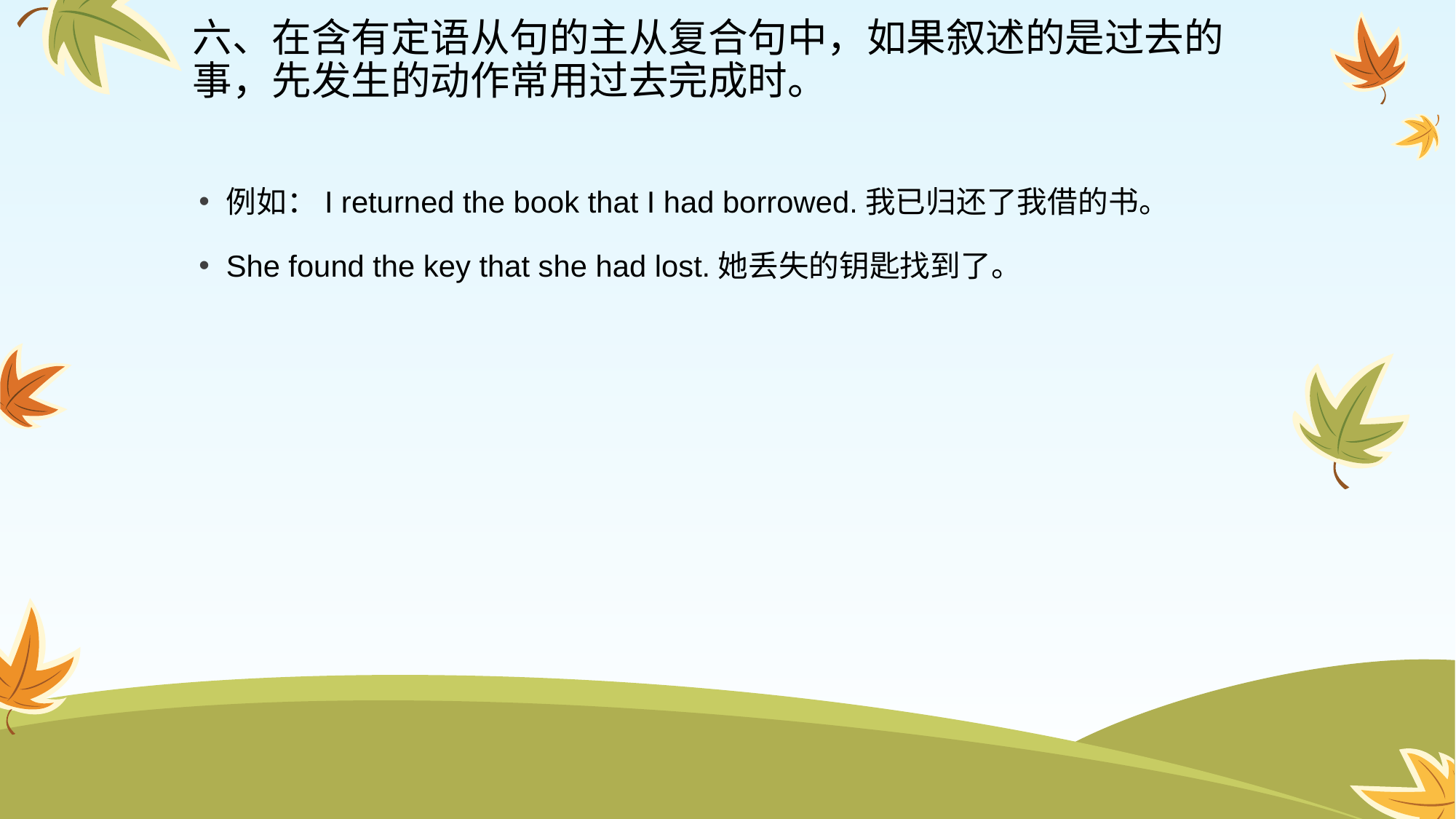

# 六、在含有定语从句的主从复合句中，如果叙述的是过去的事，先发生的动作常用过去完成时。
例如：I returned the book that I had borrowed.我已归还了我借的书。
She found the key that she had lost.她丢失的钥匙找到了。